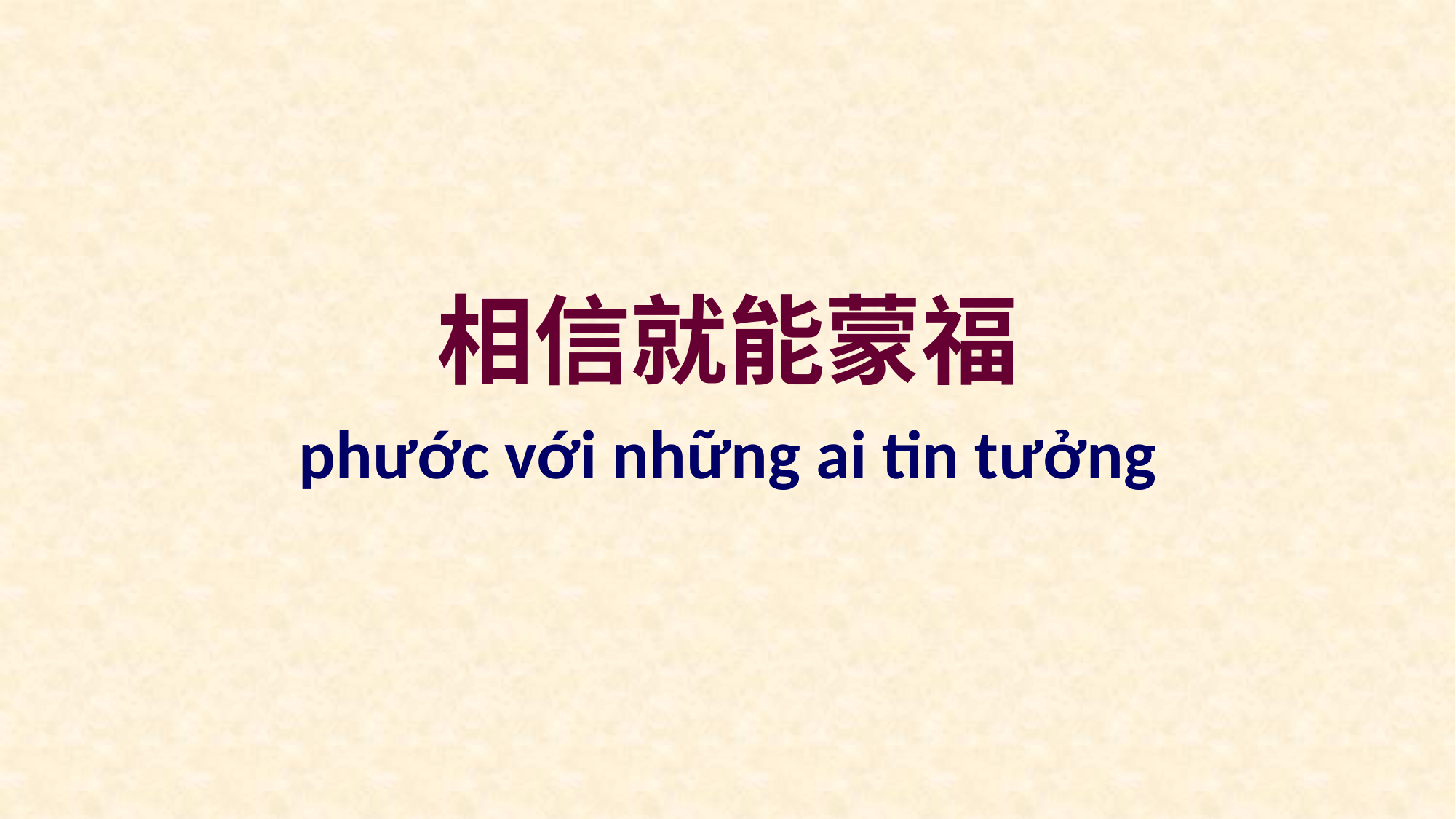

相信就能蒙福
phước với những ai tin tưởng